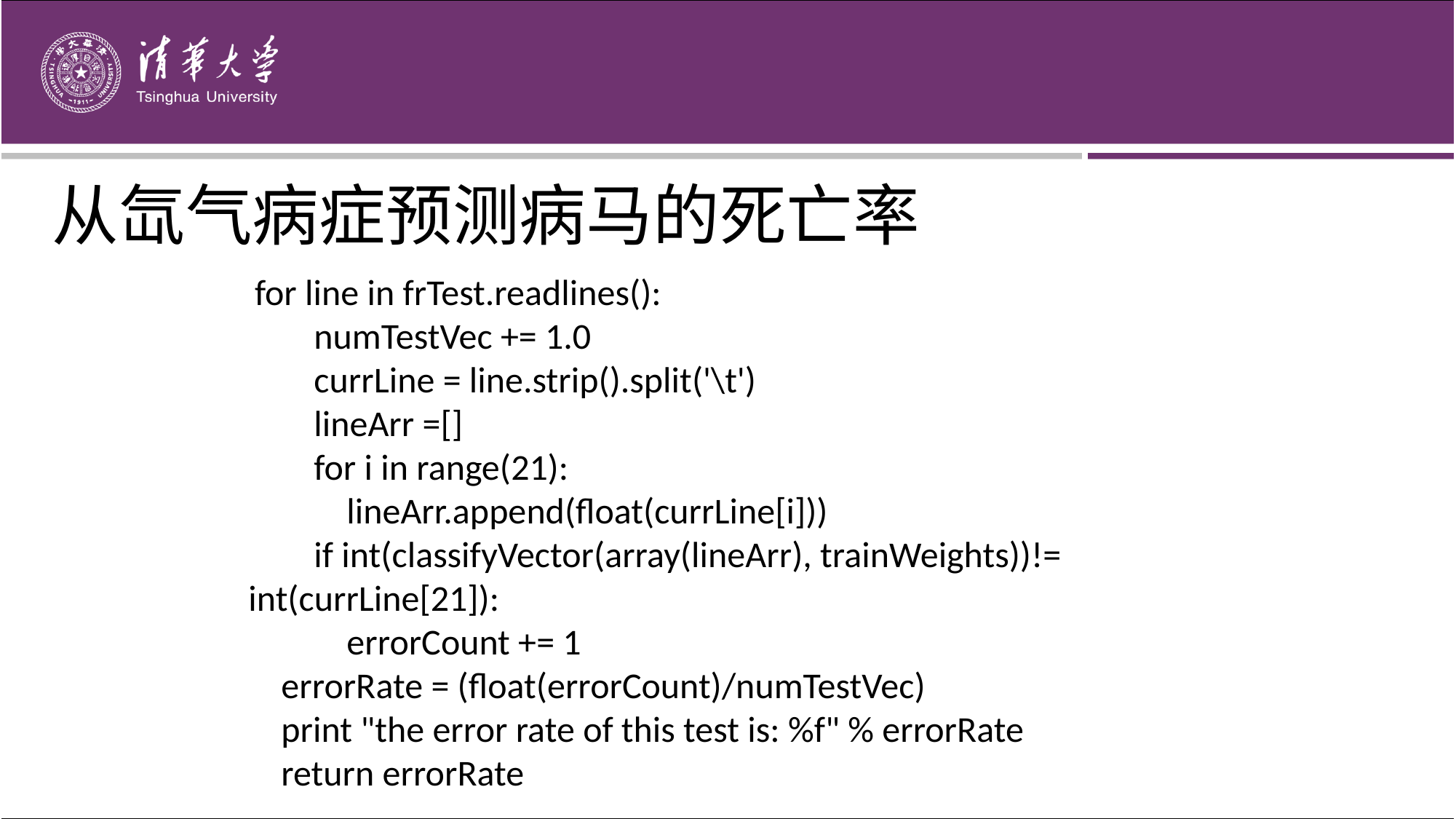

从氙气病症预测病马的死亡率
 for line in frTest.readlines():
        numTestVec += 1.0
        currLine = line.strip().split('\t')
        lineArr =[]
        for i in range(21):
            lineArr.append(float(currLine[i]))
        if int(classifyVector(array(lineArr), trainWeights))!= int(currLine[21]):
            errorCount += 1
    errorRate = (float(errorCount)/numTestVec)
    print "the error rate of this test is: %f" % errorRate
    return errorRate